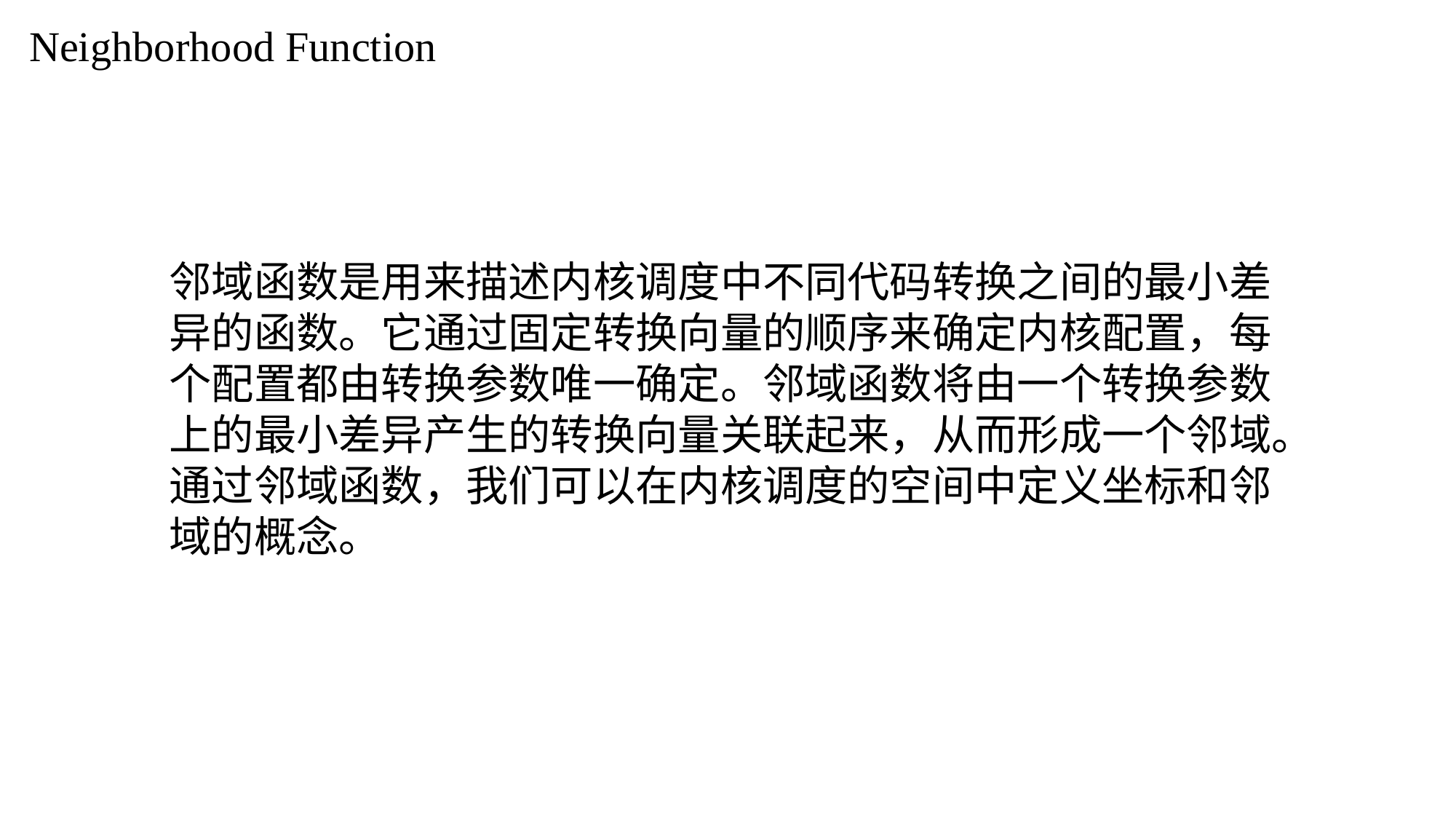

Neighborhood Function
邻域函数是用来描述内核调度中不同代码转换之间的最小差异的函数。它通过固定转换向量的顺序来确定内核配置，每个配置都由转换参数唯一确定。邻域函数将由一个转换参数上的最小差异产生的转换向量关联起来，从而形成一个邻域。通过邻域函数，我们可以在内核调度的空间中定义坐标和邻域的概念。